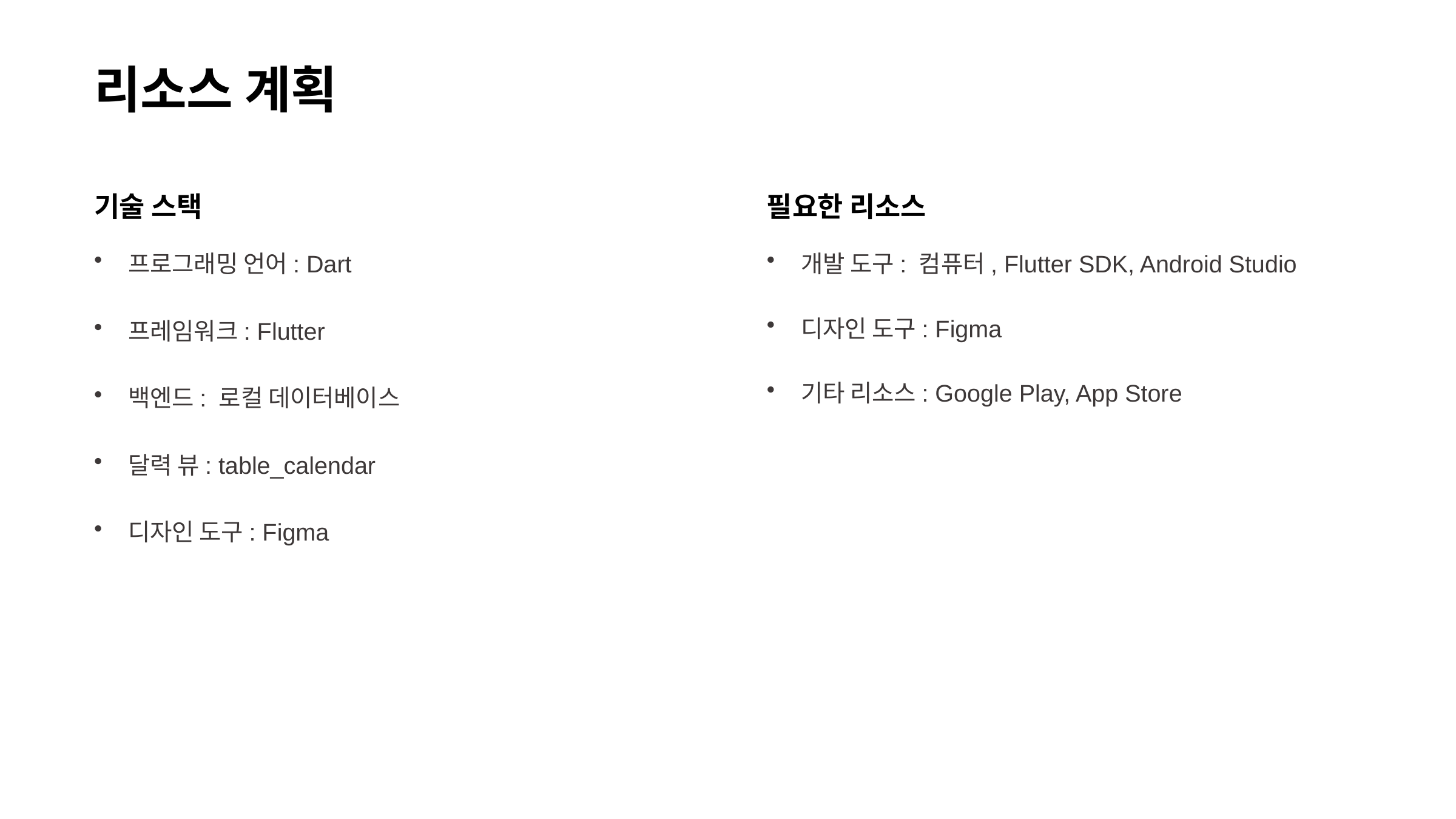

리소스 계획
기술 스택
필요한 리소스
프로그래밍 언어: Dart
개발 도구: 컴퓨터, Flutter SDK, Android Studio
디자인 도구: Figma
프레임워크: Flutter
기타 리소스: Google Play, App Store
백엔드: 로컬 데이터베이스
달력 뷰: table_calendar
디자인 도구: Figma